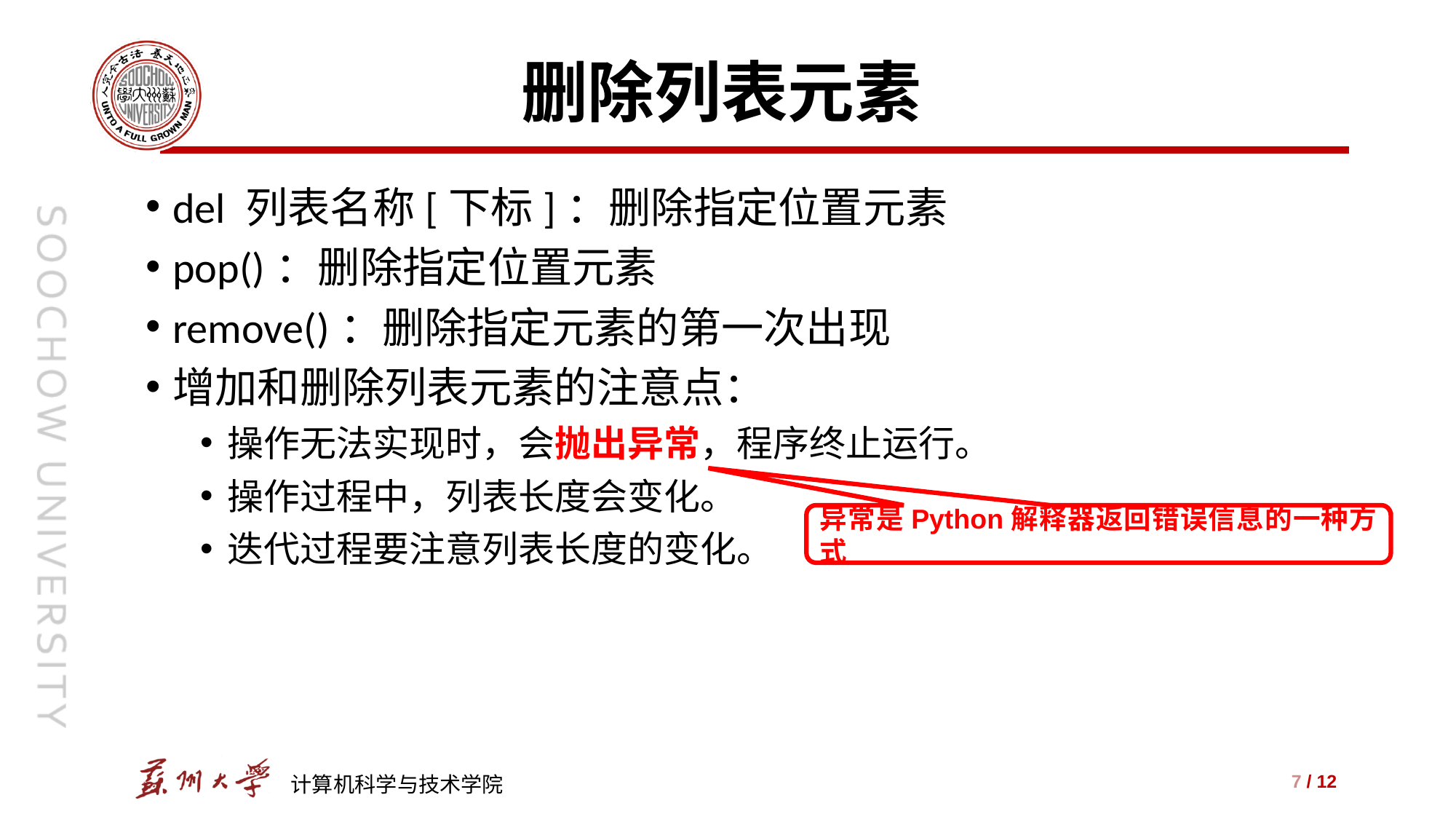

# 删除列表元素
del 列表名称[下标]：删除指定位置元素
pop()：删除指定位置元素
remove()：删除指定元素的第一次出现
增加和删除列表元素的注意点：
操作无法实现时，会抛出异常，程序终止运行。
操作过程中，列表长度会变化。
迭代过程要注意列表长度的变化。
异常是Python解释器返回错误信息的一种方式
7